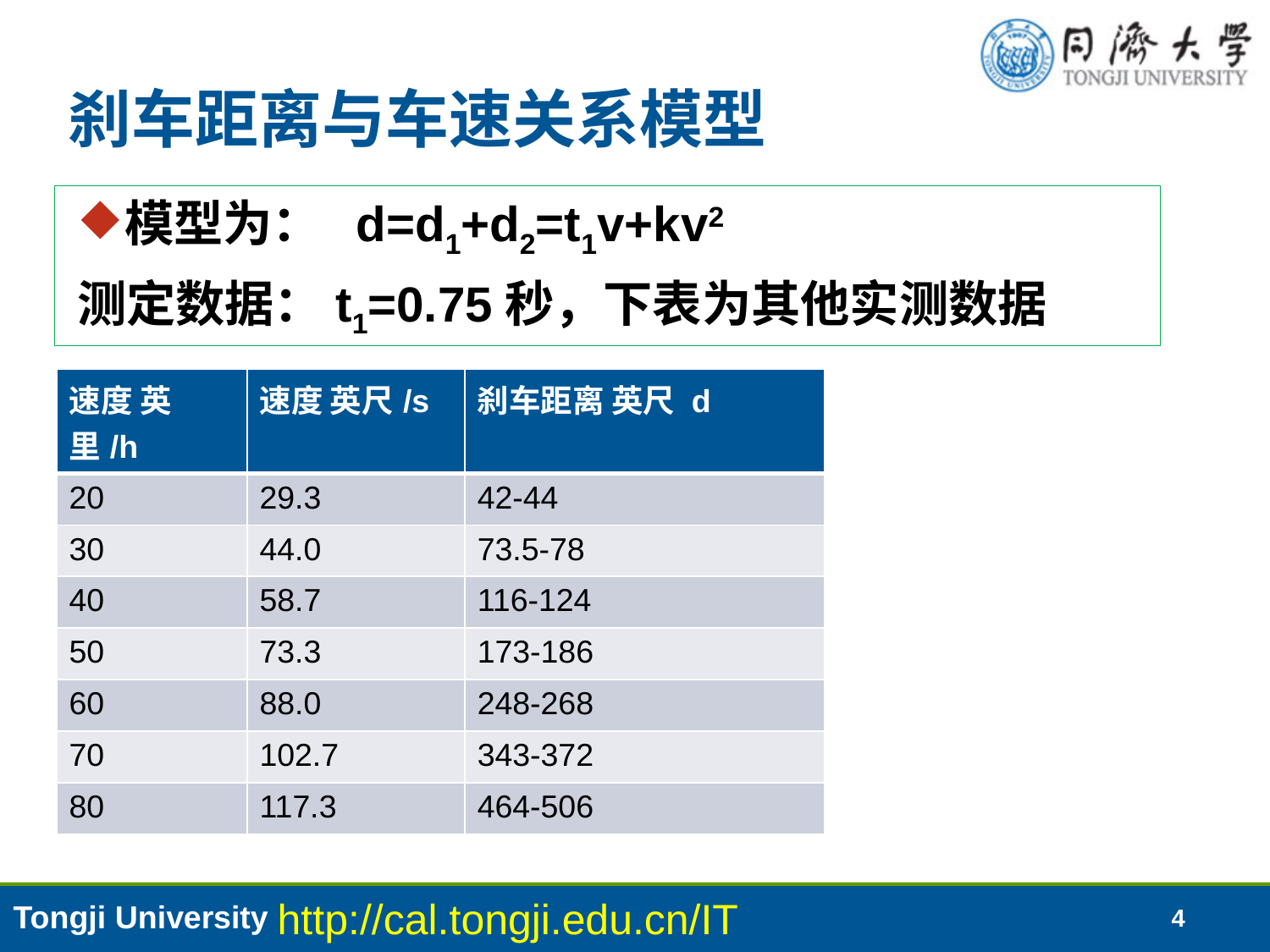

# 刹车距离与车速关系模型
模型为：  d=d1+d2=t1v+kv2
测定数据：t1=0.75秒，下表为其他实测数据
| 速度 英里/h | 速度 英尺/s | 刹车距离 英尺 d |
| --- | --- | --- |
| 20 | 29.3 | 42-44 |
| 30 | 44.0 | 73.5-78 |
| 40 | 58.7 | 116-124 |
| 50 | 73.3 | 173-186 |
| 60 | 88.0 | 248-268 |
| 70 | 102.7 | 343-372 |
| 80 | 117.3 | 464-506 |